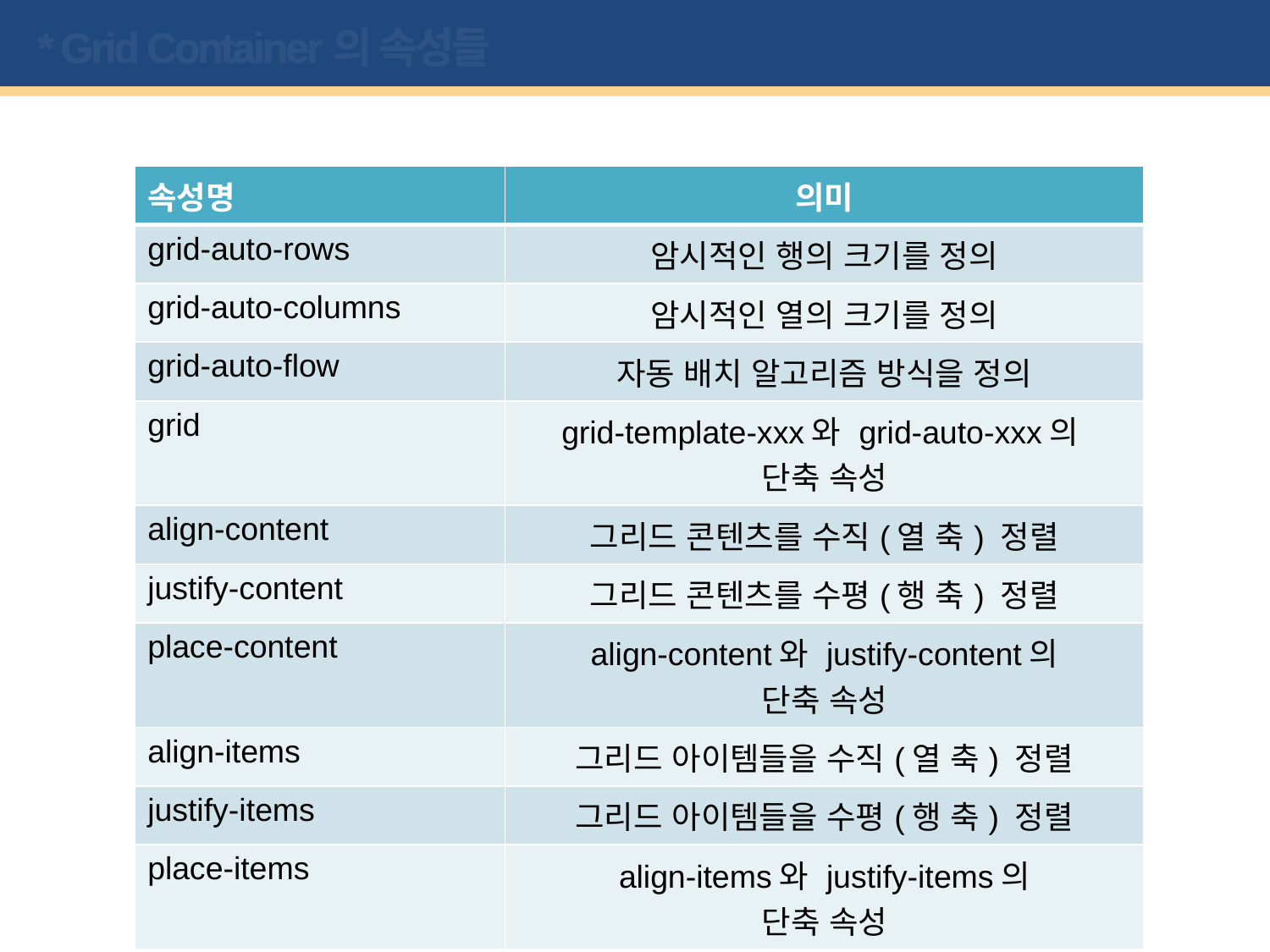

# * Grid Container의 속성들
| 속성명 | 의미 |
| --- | --- |
| grid-auto-rows | 암시적인 행의 크기를 정의 |
| grid-auto-columns | 암시적인 열의 크기를 정의 |
| grid-auto-flow | 자동 배치 알고리즘 방식을 정의 |
| grid | grid-template-xxx와 grid-auto-xxx의 단축 속성 |
| align-content | 그리드 콘텐츠를 수직(열 축) 정렬 |
| justify-content | 그리드 콘텐츠를 수평(행 축) 정렬 |
| place-content | align-content와 justify-content의 단축 속성 |
| align-items | 그리드 아이템들을 수직(열 축) 정렬 |
| justify-items | 그리드 아이템들을 수평(행 축) 정렬 |
| place-items | align-items와 justify-items의 단축 속성 |